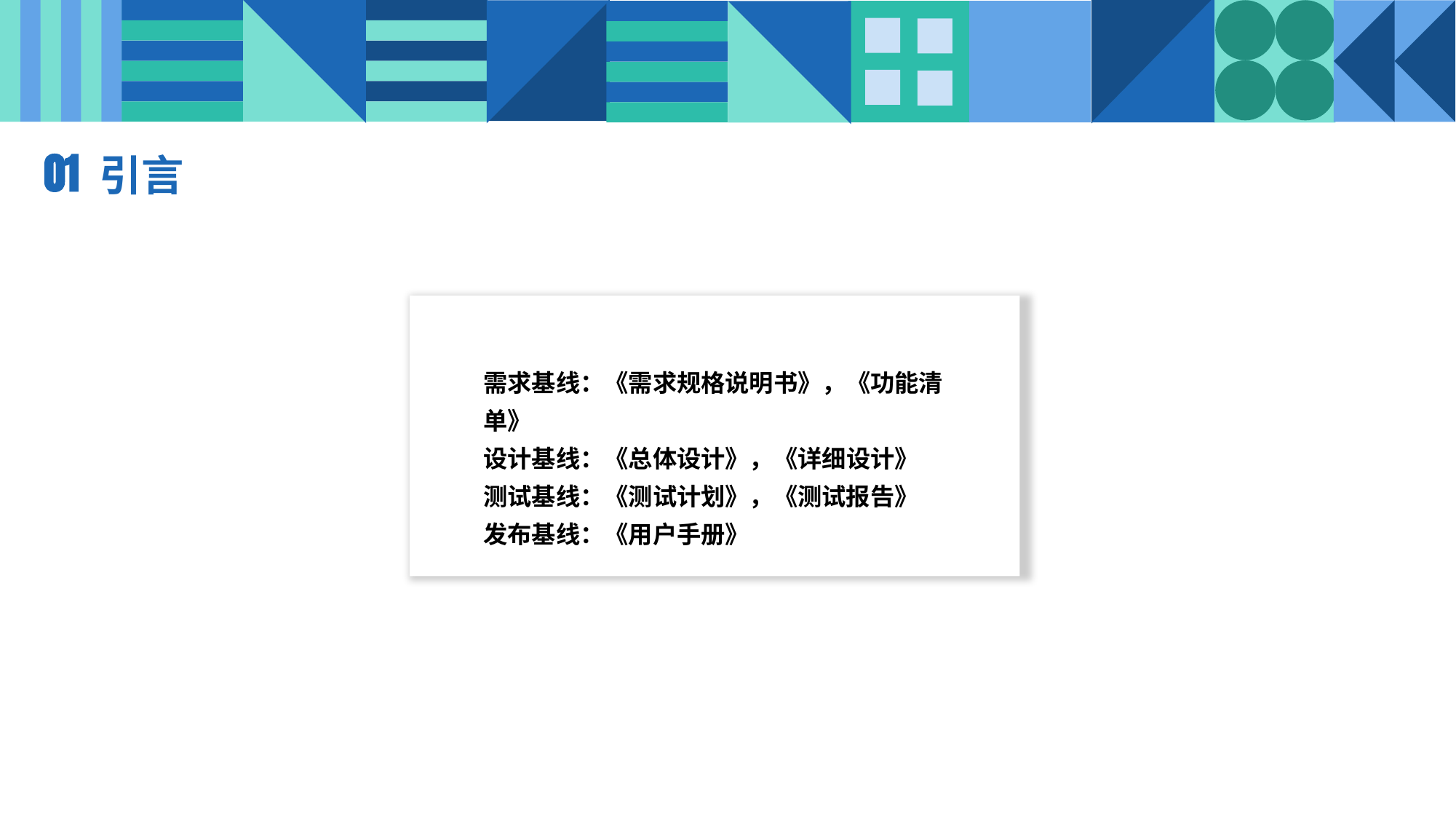

01 引言

需求基线：《需求规格说明书》，《功能清单》
设计基线：《总体设计》，《详细设计》
测试基线：《测试计划》，《测试报告》
发布基线：《用户手册》